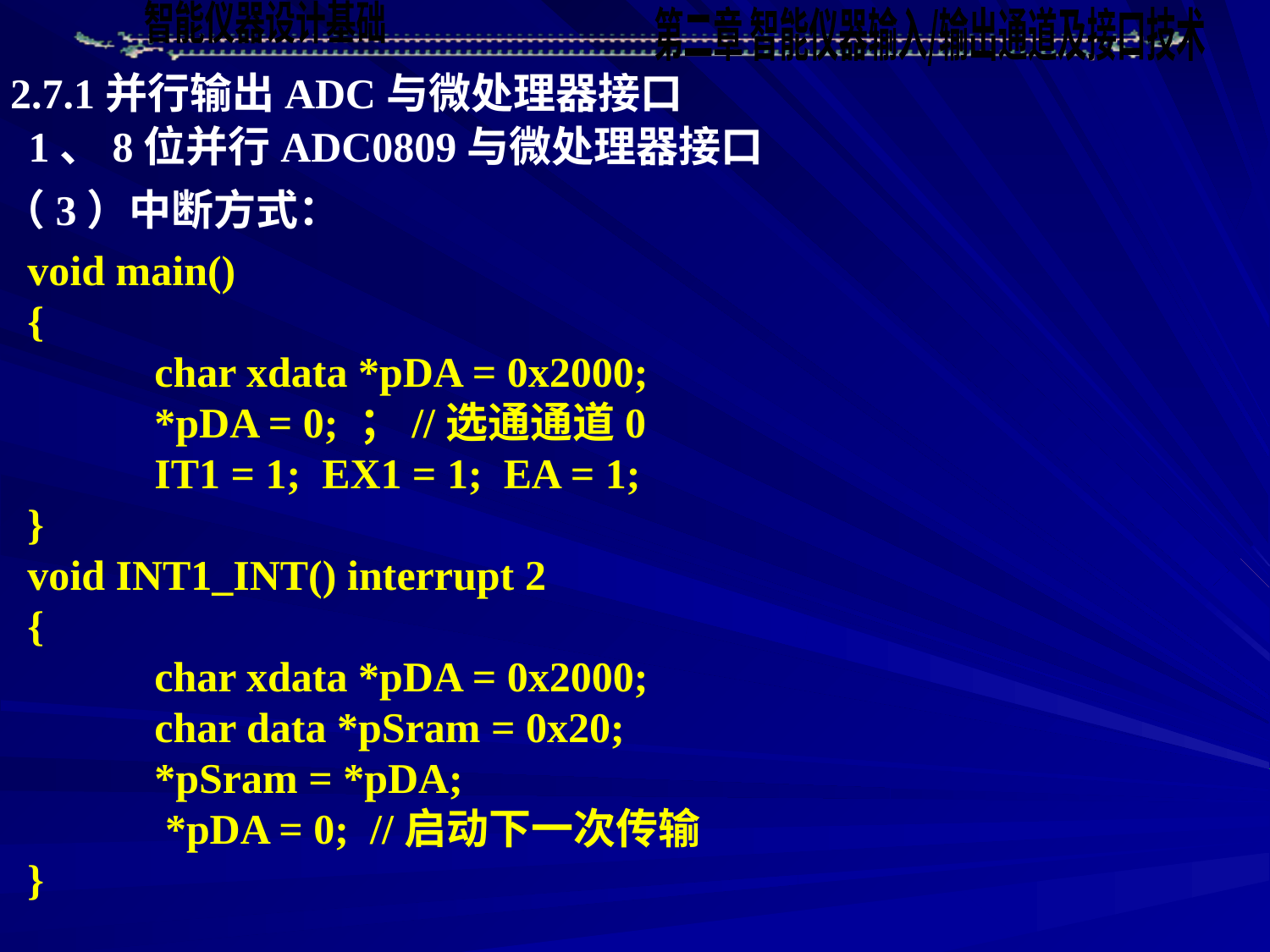

2.7.1并行输出ADC与微处理器接口
1、8位并行ADC0809与微处理器接口
（3）中断方式：
void main()
{
	char xdata *pDA = 0x2000;
	*pDA = 0; ；//选通通道0
	IT1 = 1;  EX1 = 1;  EA = 1;
}
void INT1_INT() interrupt 2
{
	char xdata *pDA = 0x2000;
	char data *pSram = 0x20;
	*pSram = *pDA;
	 *pDA = 0;  //启动下一次传输
}